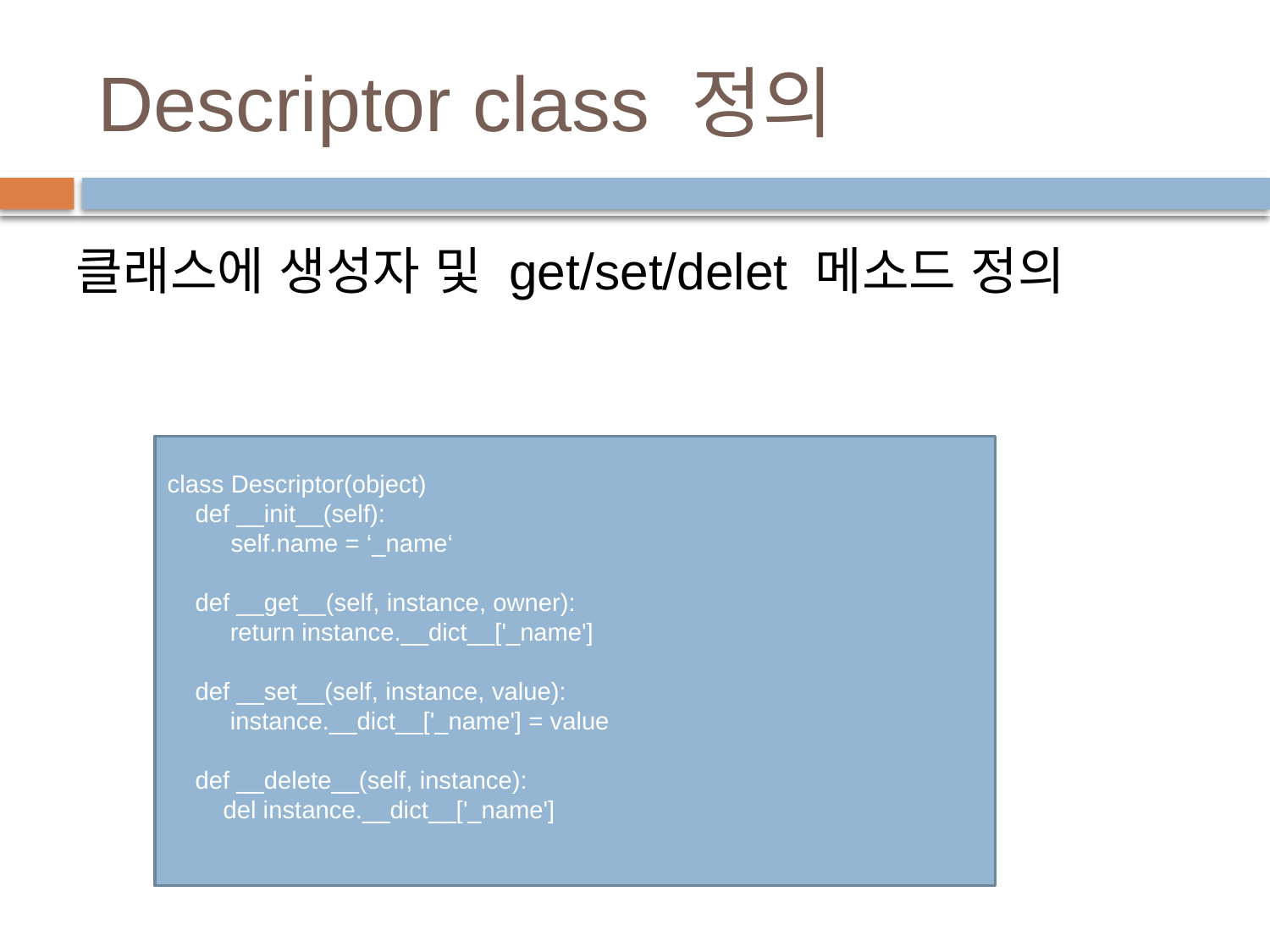

# Descriptor class 정의
클래스에 생성자 및 get/set/delet 메소드 정의

class Descriptor(object)
    def __init__(self):
self.name = ‘_name‘

    def __get__(self, instance, owner):
         return instance.__dict__['_name']

    def __set__(self, instance, value):
         instance.__dict__['_name'] = value

    def __delete__(self, instance):
        del instance.__dict__['_name']